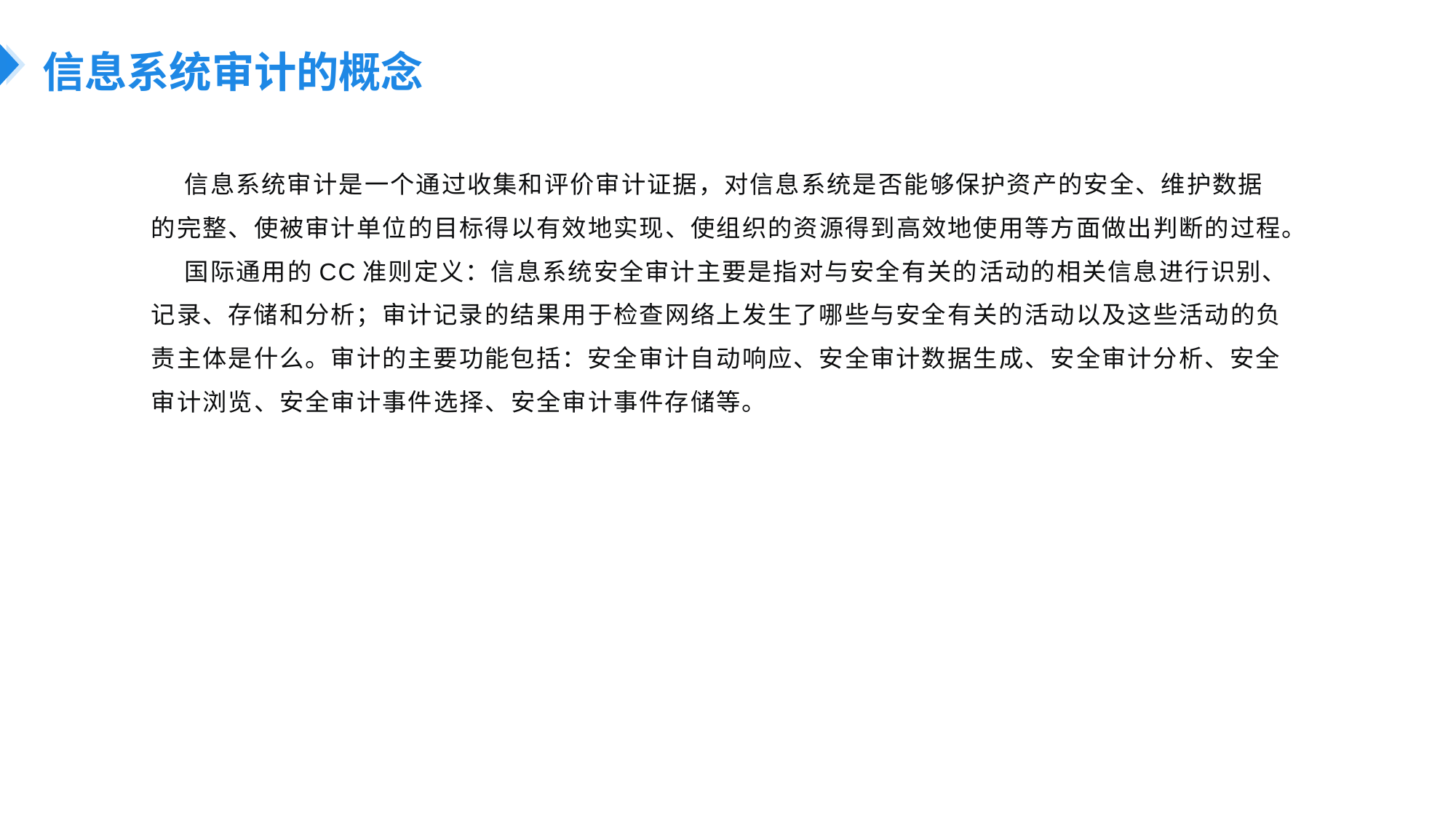

# 信息系统审计的概念
    信息系统审计是一个通过收集和评价审计证据，对信息系统是否能够保护资产的安全、维护数据的完整、使被审计单位的目标得以有效地实现、使组织的资源得到高效地使用等方面做出判断的过程。
    国际通用的CC准则定义：信息系统安全审计主要是指对与安全有关的活动的相关信息进行识别、记录、存储和分析；审计记录的结果用于检查网络上发生了哪些与安全有关的活动以及这些活动的负责主体是什么。审计的主要功能包括：安全审计自动响应、安全审计数据生成、安全审计分析、安全审计浏览、安全审计事件选择、安全审计事件存储等。